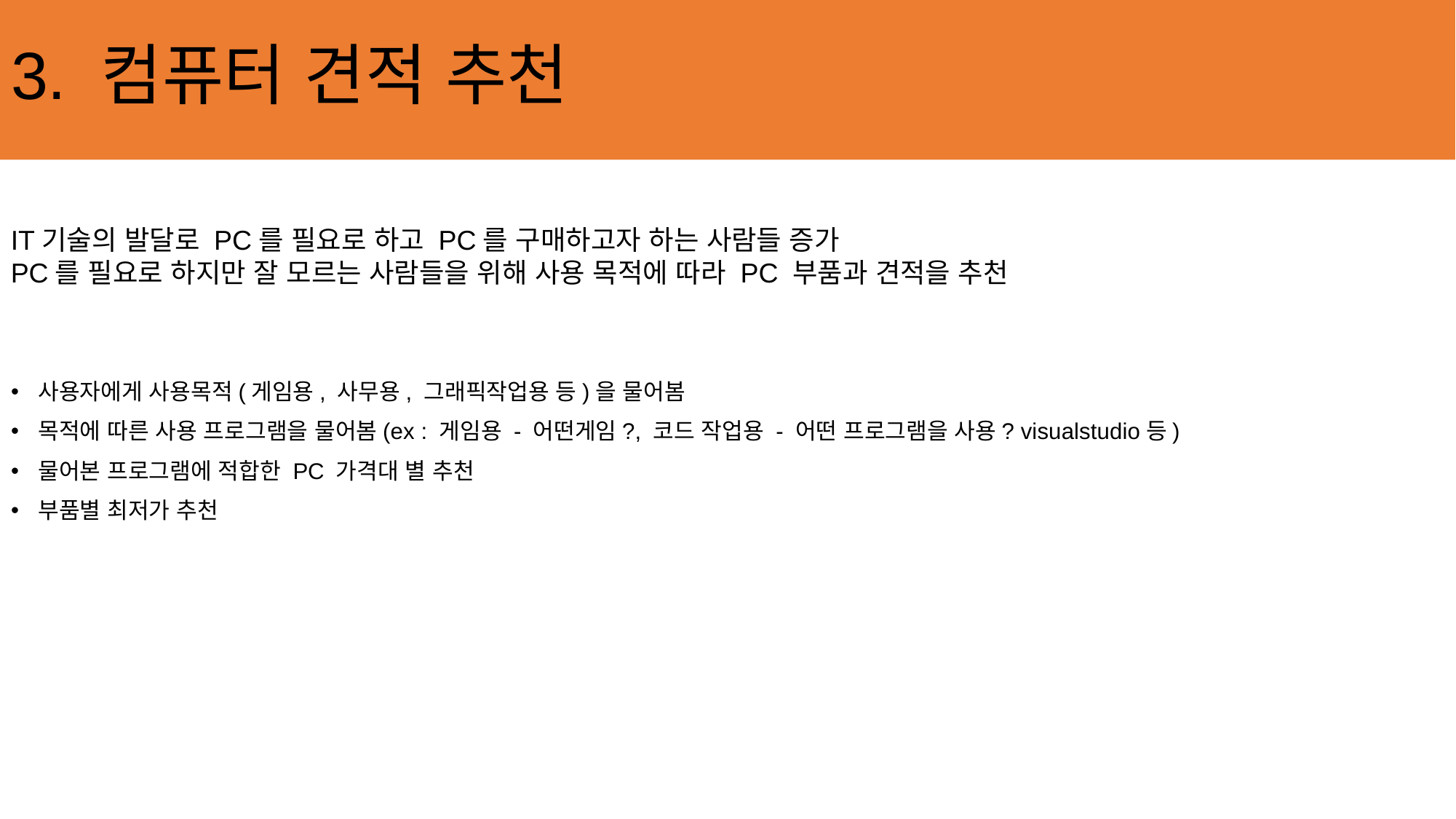

# 3. 컴퓨터 견적 추천
IT기술의 발달로 PC를 필요로 하고 PC를 구매하고자 하는 사람들 증가
PC를 필요로 하지만 잘 모르는 사람들을 위해 사용 목적에 따라 PC 부품과 견적을 추천
사용자에게 사용목적(게임용, 사무용, 그래픽작업용 등)을 물어봄
목적에 따른 사용 프로그램을 물어봄(ex : 게임용 - 어떤게임?, 코드 작업용 - 어떤 프로그램을 사용? visualstudio등)
물어본 프로그램에 적합한 PC 가격대 별 추천
부품별 최저가 추천